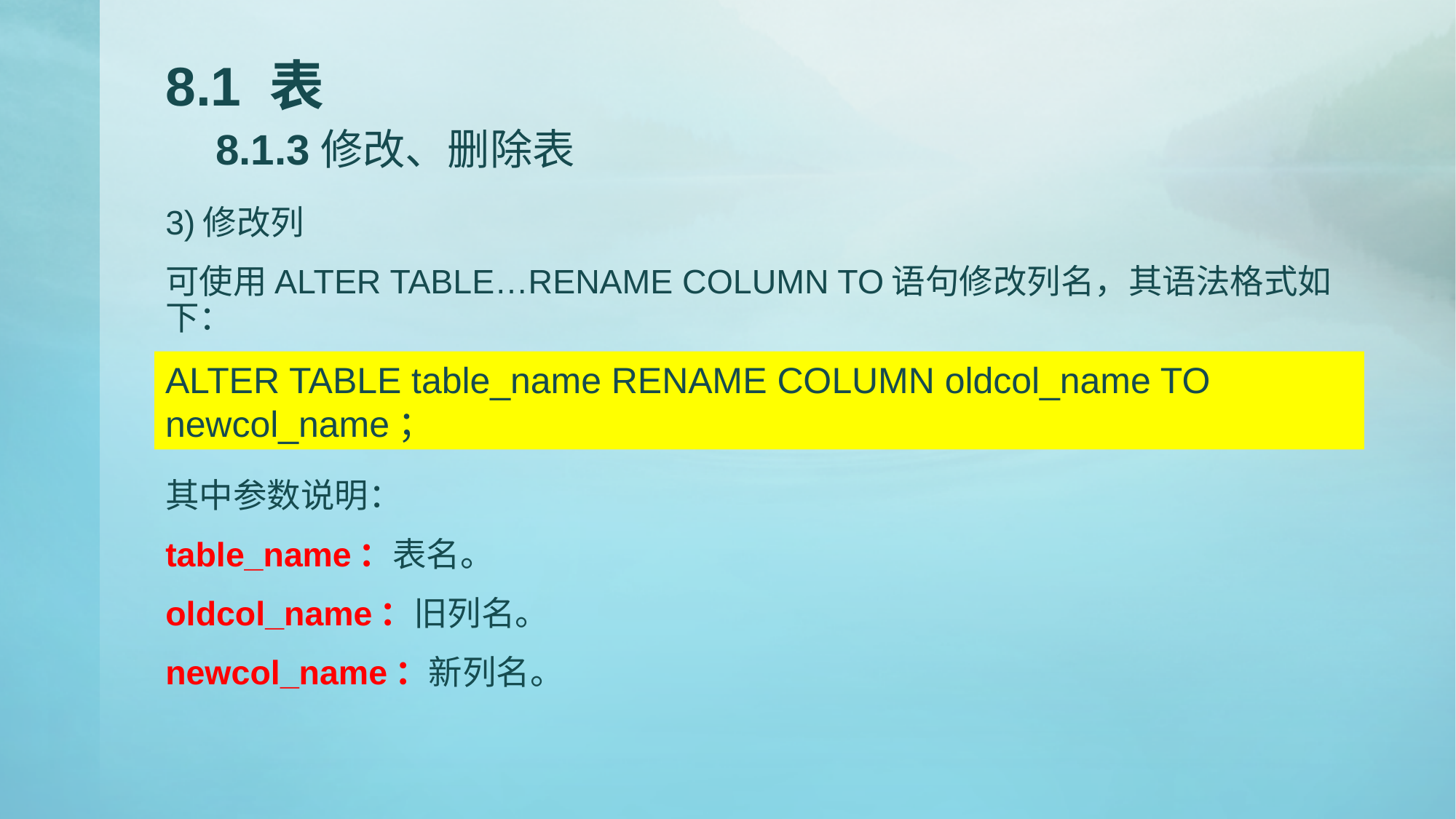

# 8.1 表 8.1.3修改、删除表
3)修改列
可使用ALTER TABLE…RENAME COLUMN TO语句修改列名，其语法格式如下：

其中参数说明：
table_name：表名。
oldcol_name：旧列名。
newcol_name：新列名。

ALTER TABLE table_name RENAME COLUMN oldcol_name TO newcol_name；